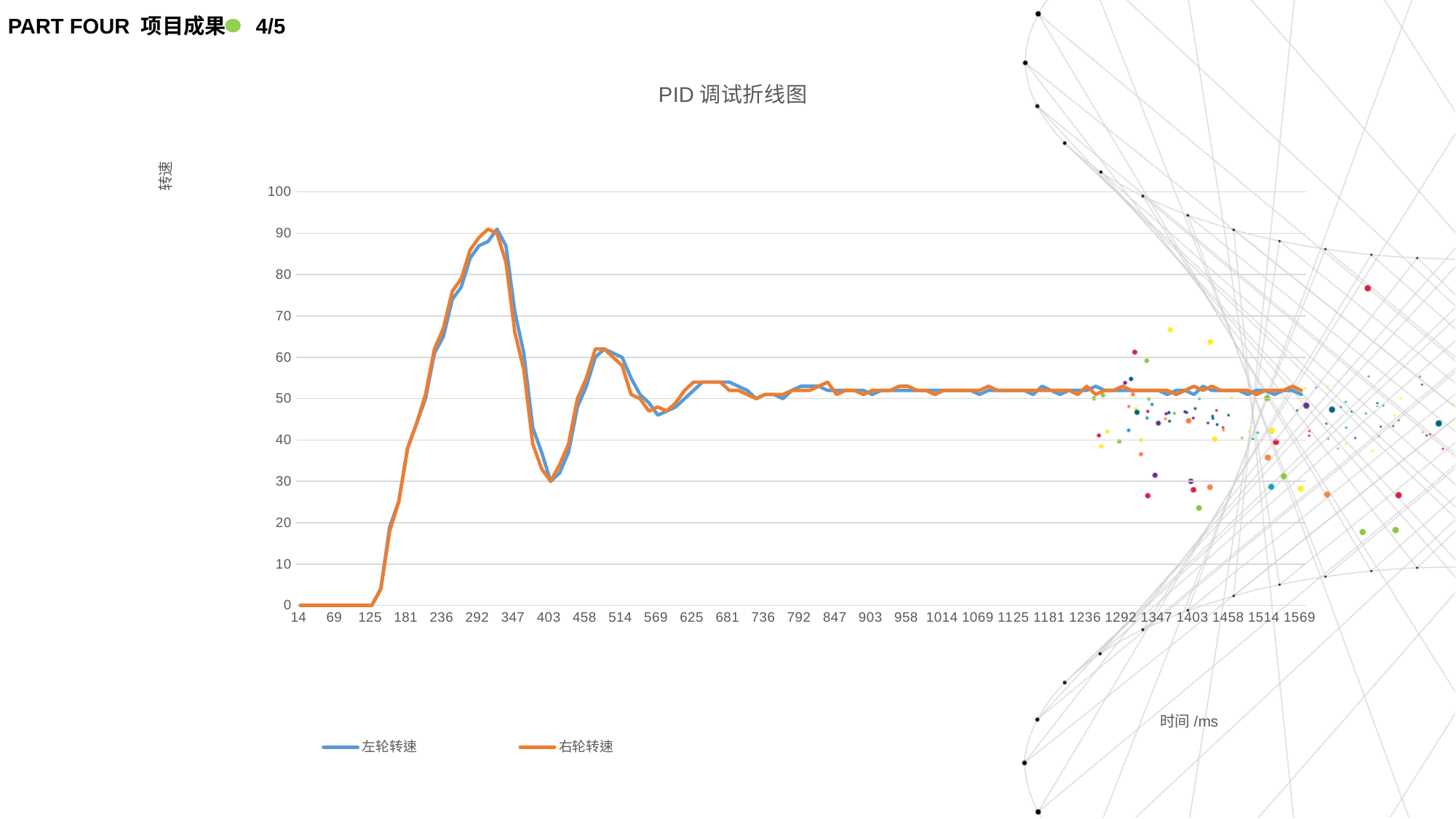

PART FOUR 项目成果     4/5

### Chart: PID调试折线图

| Category | 左轮转速 | 右轮转速 |
|---|---|---|
| 13.888888888888889 | 0.0 | 0.0 |
| 27.777777777777779 | 0.0 | 0.0 |
| 41.666666666666664 | 0.0 | 0.0 |
| 55.555555555555557 | 0.0 | 0.0 |
| 69.444444444444443 | 0.0 | 0.0 |
| 83.333333333333329 | 0.0 | 0.0 |
| 97.222222222222229 | 0.0 | 0.0 |
| 111.11111111111111 | 0.0 | 0.0 |
| 125 | 0.0 | 0.0 |
| 138.88888888888889 | 4.0 | 4.0 |
| 152.77777777777777 | 19.0 | 18.0 |
| 166.66666666666666 | 25.0 | 25.0 |
| 180.55555555555554 | 38.0 | 38.0 |
| 194.44444444444446 | 44.0 | 44.0 |
| 208.33333333333334 | 50.0 | 51.0 |
| 222.22222222222223 | 61.0 | 62.0 |
| 236.11111111111111 | 65.0 | 67.0 |
| 250 | 74.0 | 76.0 |
| 263.88888888888891 | 77.0 | 79.0 |
| 277.77777777777777 | 84.0 | 86.0 |
| 291.66666666666669 | 87.0 | 89.0 |
| 305.55555555555554 | 88.0 | 91.0 |
| 319.44444444444446 | 91.0 | 90.0 |
| 333.33333333333331 | 87.0 | 83.0 |
| 347.22222222222223 | 71.0 | 66.0 |
| 361.11111111111109 | 61.0 | 57.0 |
| 375 | 43.0 | 39.0 |
| 388.88888888888891 | 37.0 | 33.0 |
| 402.77777777777777 | 30.0 | 30.0 |
| 416.66666666666669 | 32.0 | 34.0 |
| 430.55555555555554 | 37.0 | 39.0 |
| 444.44444444444446 | 48.0 | 50.0 |
| 458.33333333333331 | 53.0 | 55.0 |
| 472.22222222222223 | 60.0 | 62.0 |
| 486.11111111111109 | 62.0 | 62.0 |
| 500 | 61.0 | 60.0 |
| 513.88888888888891 | 60.0 | 58.0 |
| 527.77777777777783 | 55.0 | 51.0 |
| 541.66666666666663 | 51.0 | 50.0 |
| 555.55555555555554 | 49.0 | 47.0 |
| 569.44444444444446 | 46.0 | 48.0 |
| 583.33333333333337 | 47.0 | 47.0 |
| 597.22222222222217 | 48.0 | 49.0 |
| 611.11111111111109 | 50.0 | 52.0 |
| 625 | 52.0 | 54.0 |
| 638.88888888888891 | 54.0 | 54.0 |
| 652.77777777777783 | 54.0 | 54.0 |
| 666.66666666666663 | 54.0 | 54.0 |
| 680.55555555555554 | 54.0 | 52.0 |
| 694.44444444444446 | 53.0 | 52.0 |
| 708.33333333333337 | 52.0 | 51.0 |
| 722.22222222222217 | 50.0 | 50.0 |
| 736.11111111111109 | 51.0 | 51.0 |
| 750 | 51.0 | 51.0 |
| 763.88888888888891 | 50.0 | 51.0 |
| 777.77777777777783 | 52.0 | 52.0 |
| 791.66666666666663 | 53.0 | 52.0 |
| 805.55555555555554 | 53.0 | 52.0 |
| 819.44444444444446 | 53.0 | 53.0 |
| 833.33333333333337 | 52.0 | 54.0 |
| 847.22222222222217 | 52.0 | 51.0 |
| 861.11111111111109 | 52.0 | 52.0 |
| 875 | 52.0 | 52.0 |
| 888.88888888888891 | 52.0 | 51.0 |
| 902.77777777777783 | 51.0 | 52.0 |
| 916.66666666666663 | 52.0 | 52.0 |
| 930.55555555555554 | 52.0 | 52.0 |
| 944.44444444444446 | 52.0 | 53.0 |
| 958.33333333333337 | 52.0 | 53.0 |
| 972.22222222222217 | 52.0 | 52.0 |
| 986.11111111111109 | 52.0 | 52.0 |
| 1000 | 52.0 | 51.0 |
| 1013.8888888888889 | 52.0 | 52.0 |
| 1027.7777777777778 | 52.0 | 52.0 |
| 1041.6666666666667 | 52.0 | 52.0 |
| 1055.5555555555557 | 52.0 | 52.0 |
| 1069.4444444444443 | 51.0 | 52.0 |
| 1083.3333333333333 | 52.0 | 53.0 |
| 1097.2222222222222 | 52.0 | 52.0 |
| 1111.1111111111111 | 52.0 | 52.0 |
| 1125 | 52.0 | 52.0 |
| 1138.8888888888889 | 52.0 | 52.0 |
| 1152.7777777777778 | 51.0 | 52.0 |
| 1166.6666666666667 | 53.0 | 52.0 |
| 1180.5555555555557 | 52.0 | 52.0 |
| 1194.4444444444443 | 51.0 | 52.0 |
| 1208.3333333333333 | 52.0 | 52.0 |
| 1222.2222222222222 | 52.0 | 51.0 |
| 1236.1111111111111 | 52.0 | 53.0 |
| 1250 | 53.0 | 51.0 |
| 1263.8888888888889 | 52.0 | 52.0 |
| 1277.7777777777778 | 52.0 | 52.0 |
| 1291.6666666666667 | 52.0 | 53.0 |
| 1305.5555555555557 | 52.0 | 52.0 |
| 1319.4444444444443 | 52.0 | 52.0 |
| 1333.3333333333333 | 52.0 | 52.0 |
| 1347.2222222222222 | 52.0 | 52.0 |
| 1361.1111111111111 | 51.0 | 52.0 |
| 1375 | 52.0 | 51.0 |
| 1388.8888888888889 | 52.0 | 52.0 |
| 1402.7777777777778 | 51.0 | 53.0 |
| 1416.6666666666667 | 53.0 | 52.0 |
| 1430.5555555555557 | 52.0 | 53.0 |
| 1444.4444444444443 | 52.0 | 52.0 |
| 1458.3333333333333 | 52.0 | 52.0 |
| 1472.2222222222222 | 52.0 | 52.0 |
| 1486.1111111111111 | 51.0 | 52.0 |
| 1500 | 52.0 | 51.0 |
| 1513.8888888888889 | 52.0 | 52.0 |
| 1527.7777777777778 | 51.0 | 52.0 |
| 1541.6666666666667 | 52.0 | 52.0 |
| 1555.5555555555557 | 52.0 | 53.0 |
| 1569.4444444444443 | 51.0 | 52.0 |